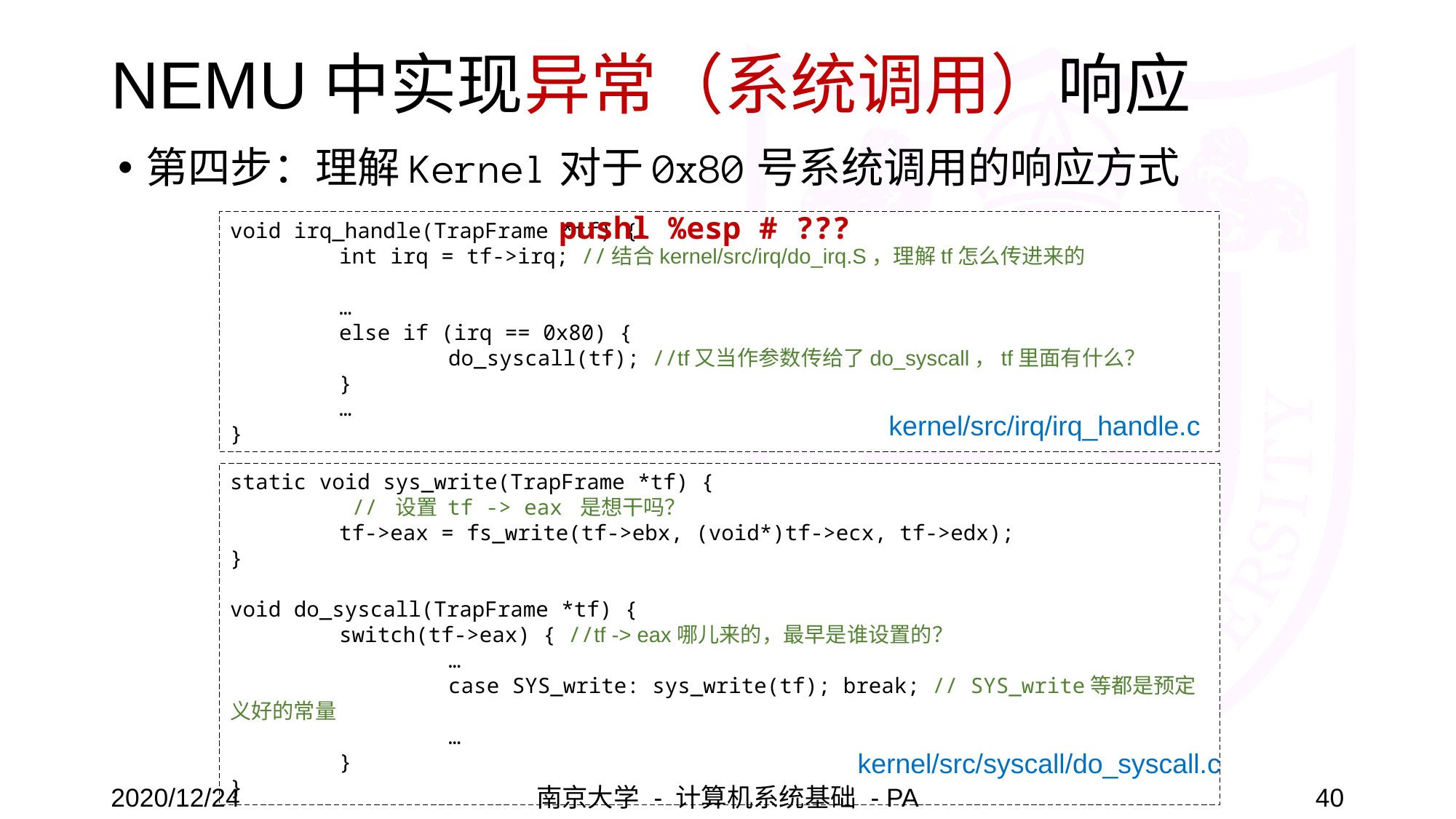

# NEMU中实现异常（系统调用）响应
第四步：理解Kernel对于0x80号系统调用的响应方式
pushl %esp # ???
void irq_handle(TrapFrame *tf) {
	int irq = tf->irq; //结合kernel/src/irq/do_irq.S，理解tf怎么传进来的

	…
	else if (irq == 0x80) {
		do_syscall(tf); //tf又当作参数传给了do_syscall，tf里面有什么？
	}
	…
}
kernel/src/irq/irq_handle.c
static void sys_write(TrapFrame *tf) {
	 // 设置 tf -> eax 是想干吗？
	tf->eax = fs_write(tf->ebx, (void*)tf->ecx, tf->edx);
}

void do_syscall(TrapFrame *tf) {
	switch(tf->eax) { //tf -> eax哪儿来的，最早是谁设置的？
		…
		case SYS_write: sys_write(tf); break; // SYS_write等都是预定义好的常量
		…
	}
}
kernel/src/syscall/do_syscall.c
2020/12/24
南京大学 - 计算机系统基础 - PA
40